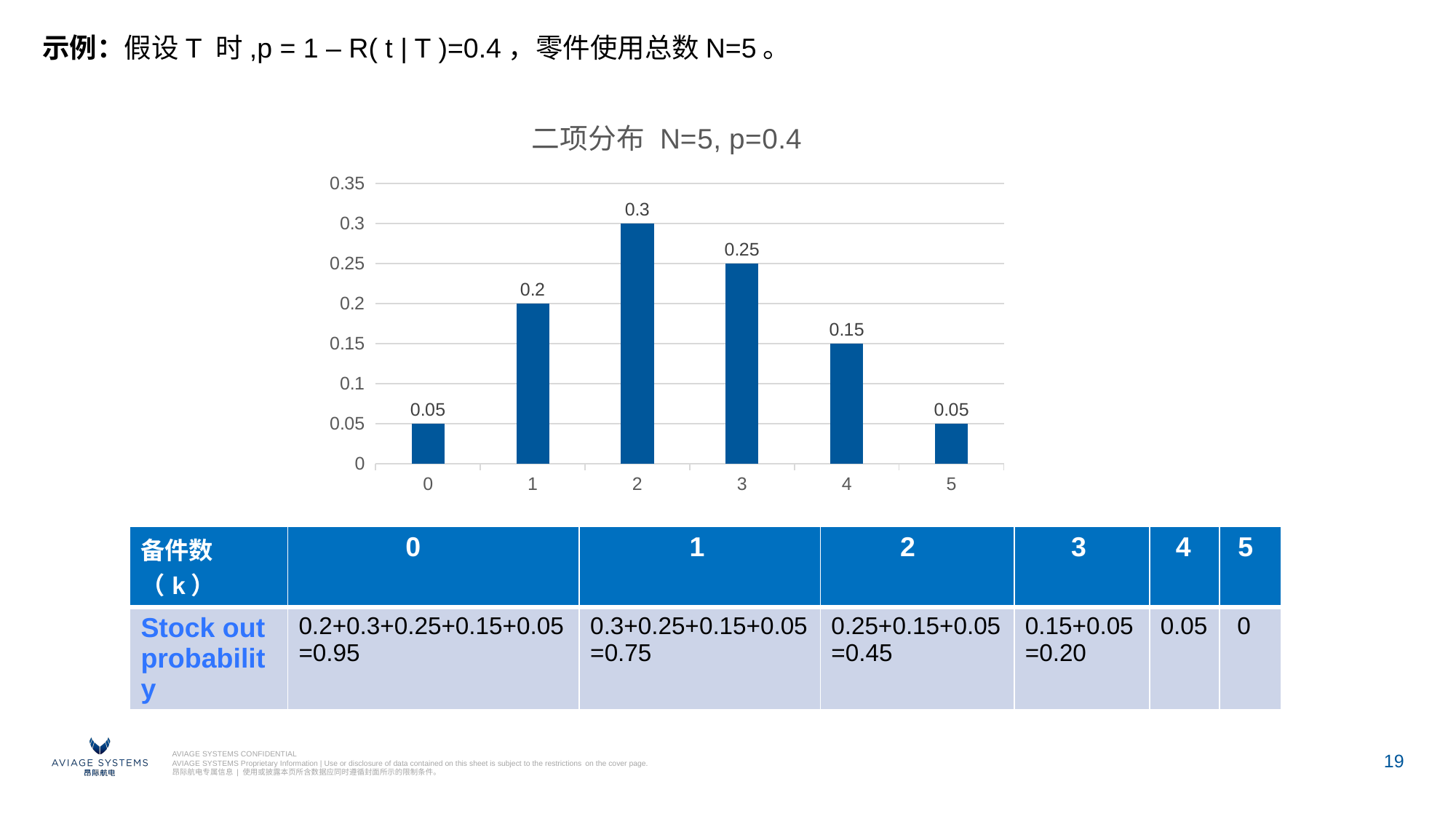

示例：假设T 时,p = 1 – R( t | T )=0.4，零件使用总数N=5。

### Chart: 二项分布 N=5, p=0.4

| Category | Series 1 |
|---|---|
| 0 | 0.05 |
| 1 | 0.2 |
| 2 | 0.3 |
| 3 | 0.25 |
| 4 | 0.15 |
| 5 | 0.05 |
| 备件数（k） | 0 | 1 | 2 | 3 | 4 | 5 |
| --- | --- | --- | --- | --- | --- | --- |
| Stock out probability | 0.2+0.3+0.25+0.15+0.05 =0.95 | 0.3+0.25+0.15+0.05 =0.75 | 0.25+0.15+0.05 =0.45 | 0.15+0.05=0.20 | 0.05 | 0 |
19